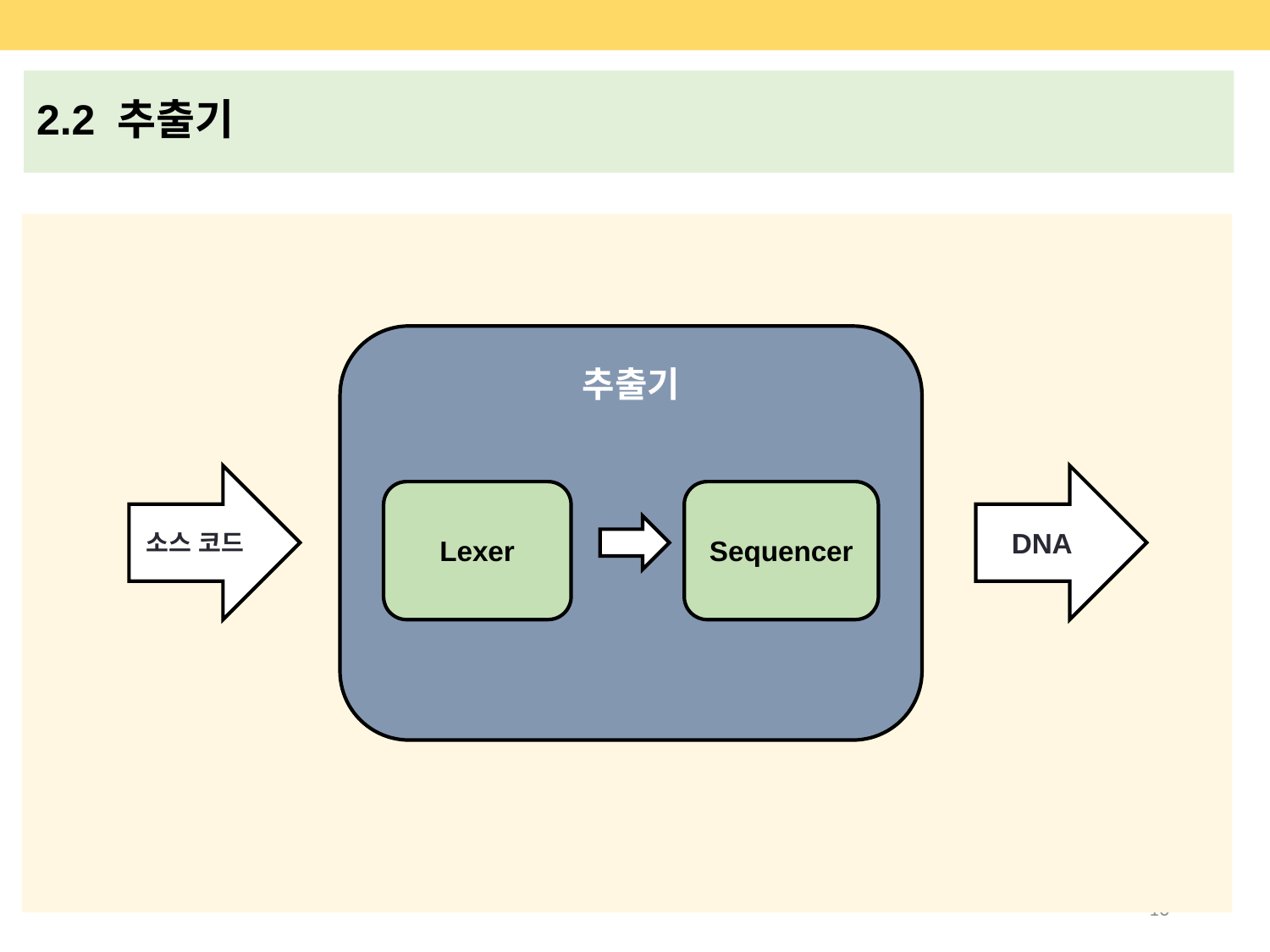

2.2 추출기

추출기

소스 코드
DNA
Lexer
Sequencer

10